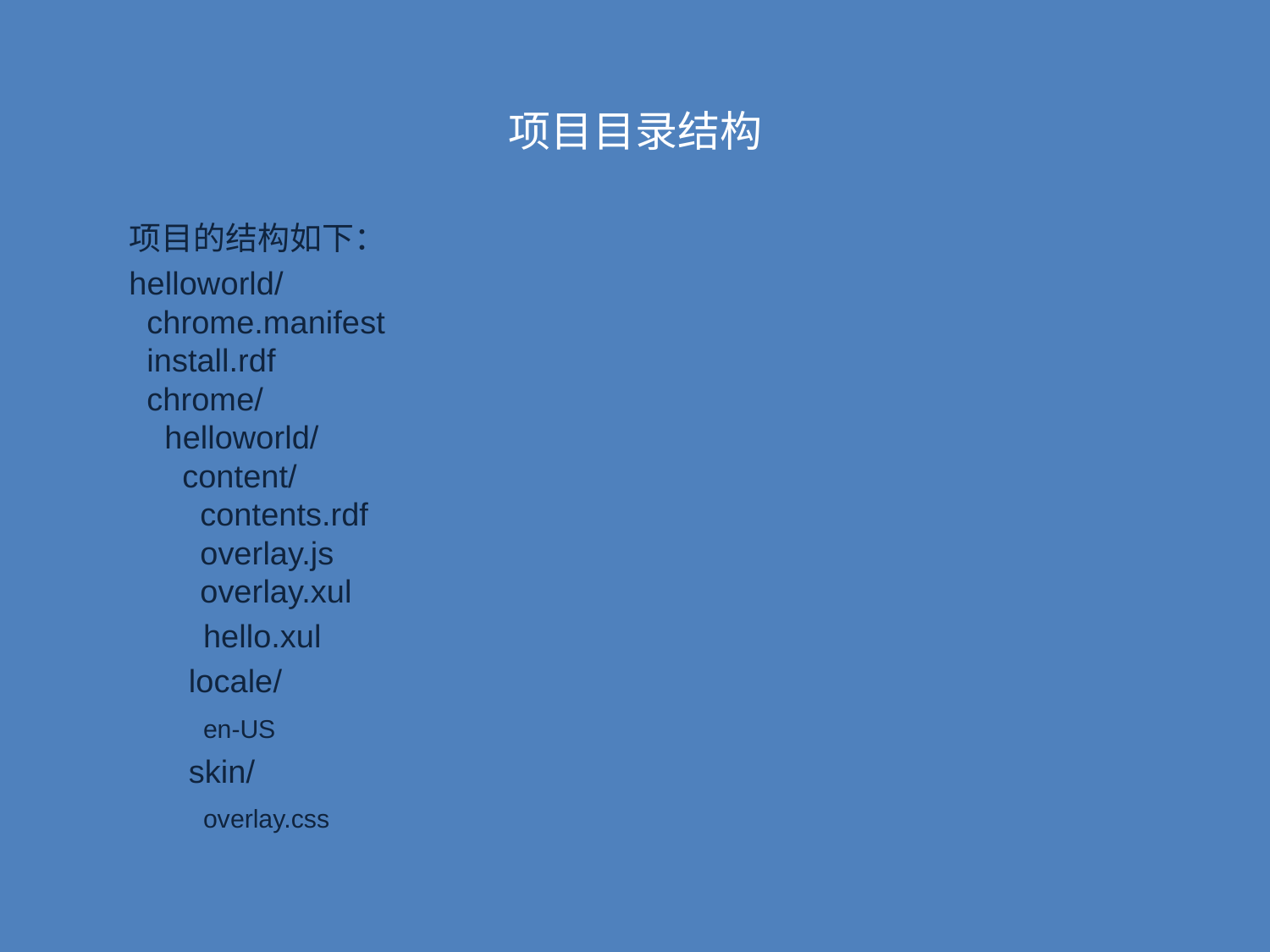

# 项目目录结构
项目的结构如下：
helloworld/
  chrome.manifest
  install.rdf
  chrome/
    helloworld/
      content/
        contents.rdf
        overlay.js
        overlay.xul
	hello.xul
  locale/
	en-US
  skin/
	overlay.css